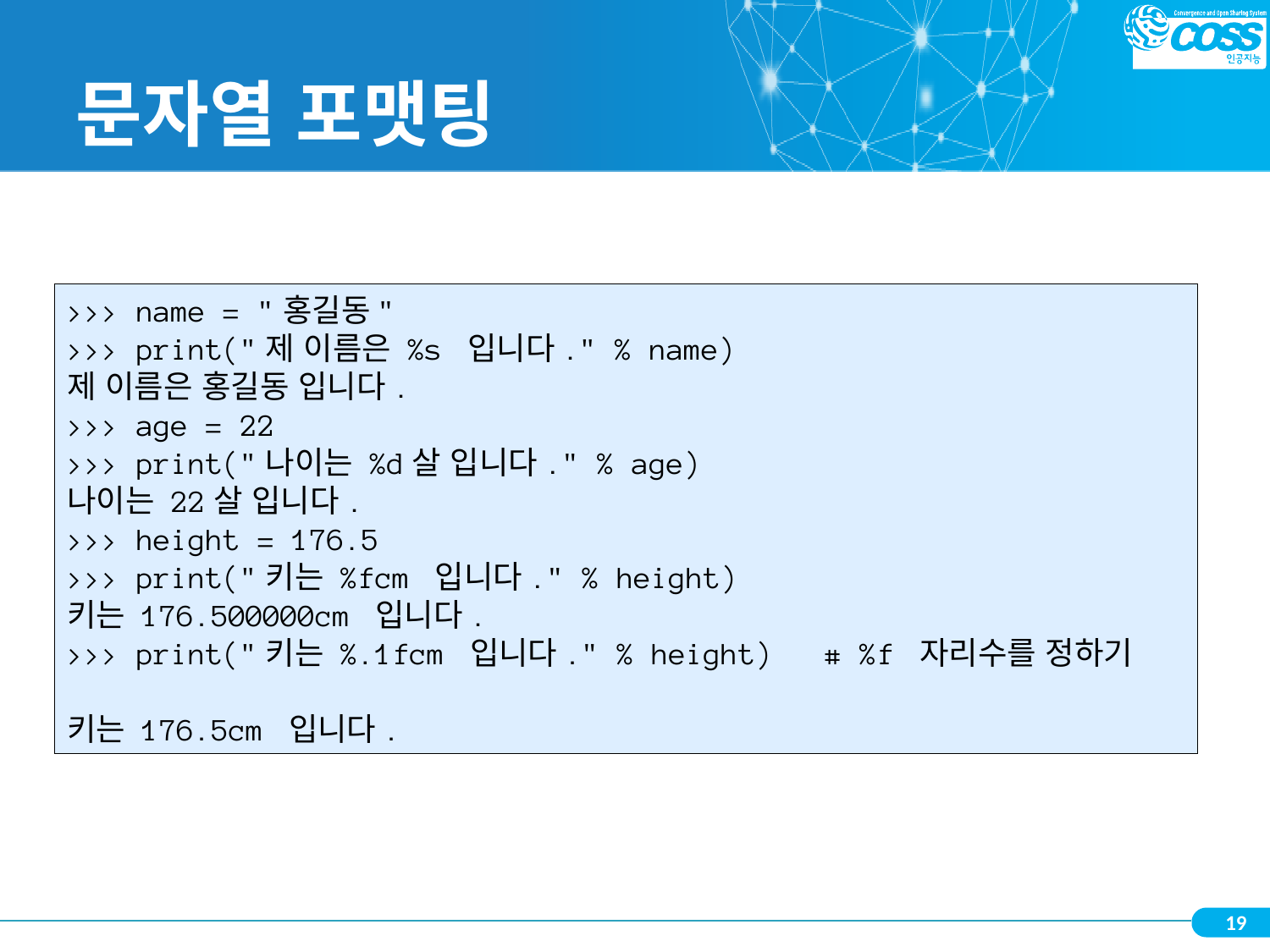

# 문자열 포맷팅

>>> name = "홍길동"
>>> print("제 이름은 %s 입니다." % name)
제 이름은 홍길동 입니다.
>>> age = 22
>>> print("나이는 %d살 입니다." % age)
나이는 22살 입니다.
>>> height = 176.5
>>> print("키는 %fcm 입니다." % height)
키는 176.500000cm 입니다.
>>> print("키는 %.1fcm 입니다." % height)   # %f 자리수를 정하기
키는 176.5cm 입니다.